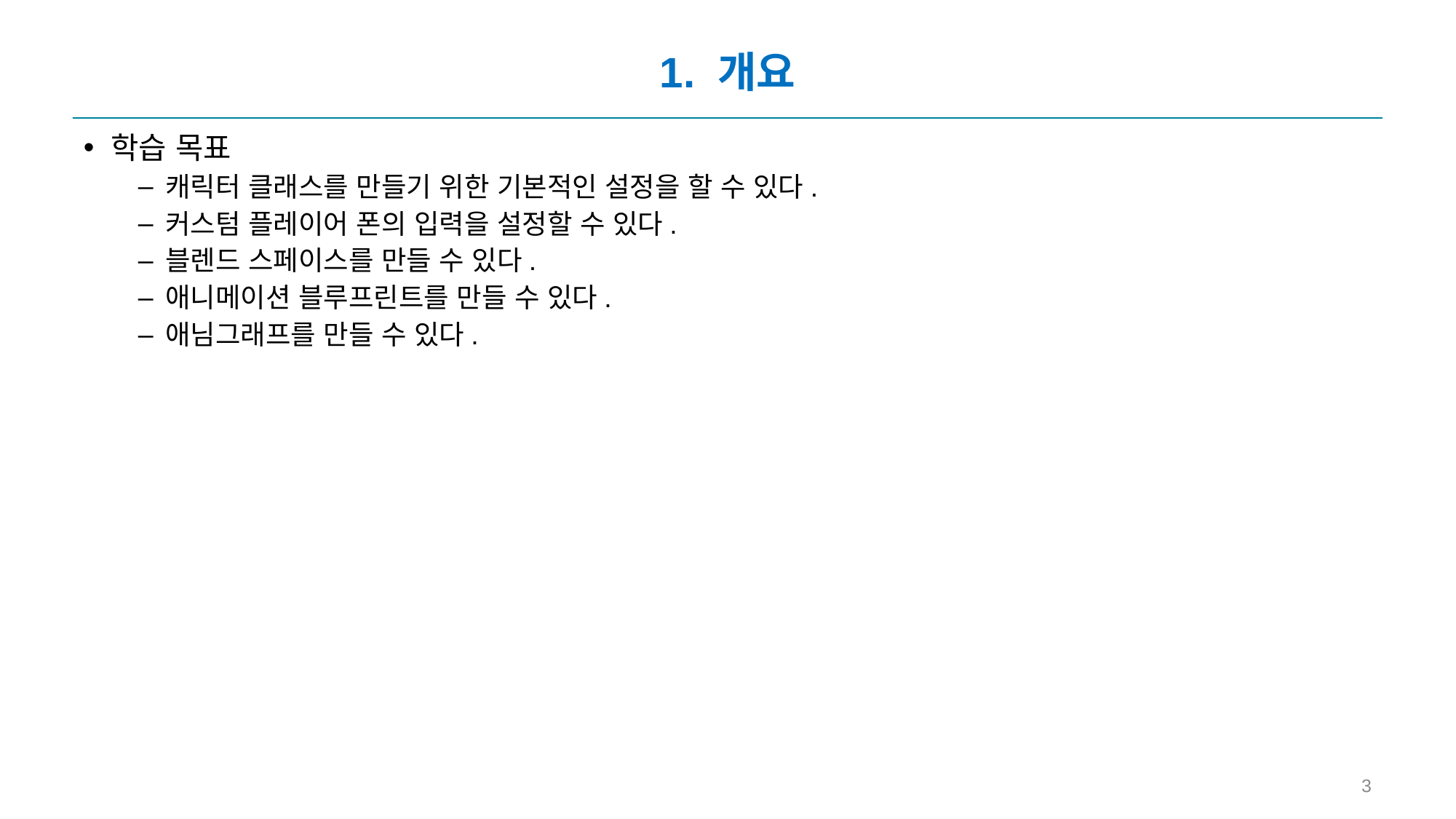

# 1. 개요
학습 목표
캐릭터 클래스를 만들기 위한 기본적인 설정을 할 수 있다.
커스텀 플레이어 폰의 입력을 설정할 수 있다.
블렌드 스페이스를 만들 수 있다.
애니메이션 블루프린트를 만들 수 있다.
애님그래프를 만들 수 있다.

3